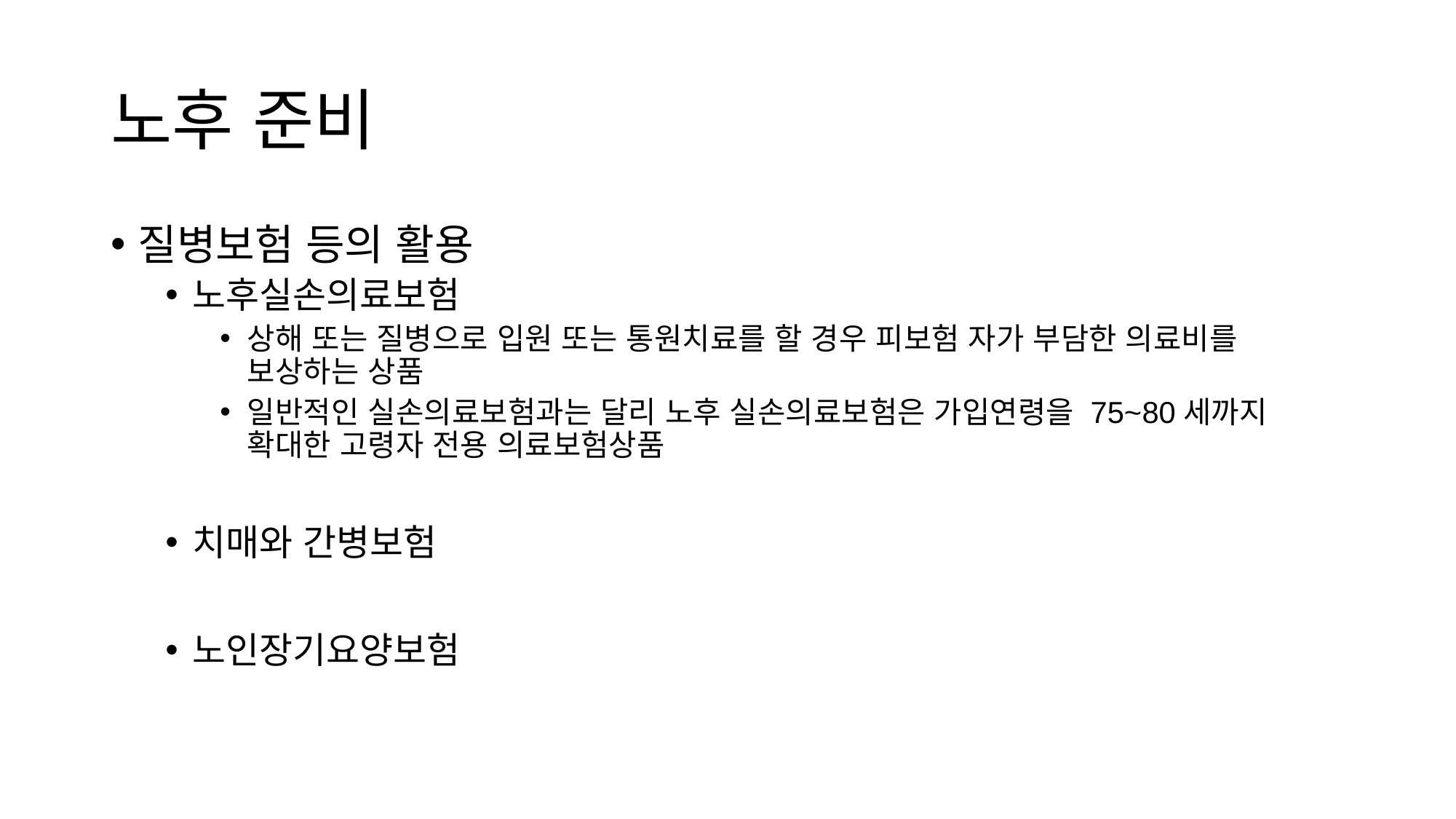

# 노후 준비
질병보험 등의 활용
노후실손의료보험
상해 또는 질병으로 입원 또는 통원치료를 할 경우 피보험 자가 부담한 의료비를 보상하는 상품
일반적인 실손의료보험과는 달리 노후 실손의료보험은 가입연령을 75~80세까지 확대한 고령자 전용 의료보험상품

치매와 간병보험

노인장기요양보험